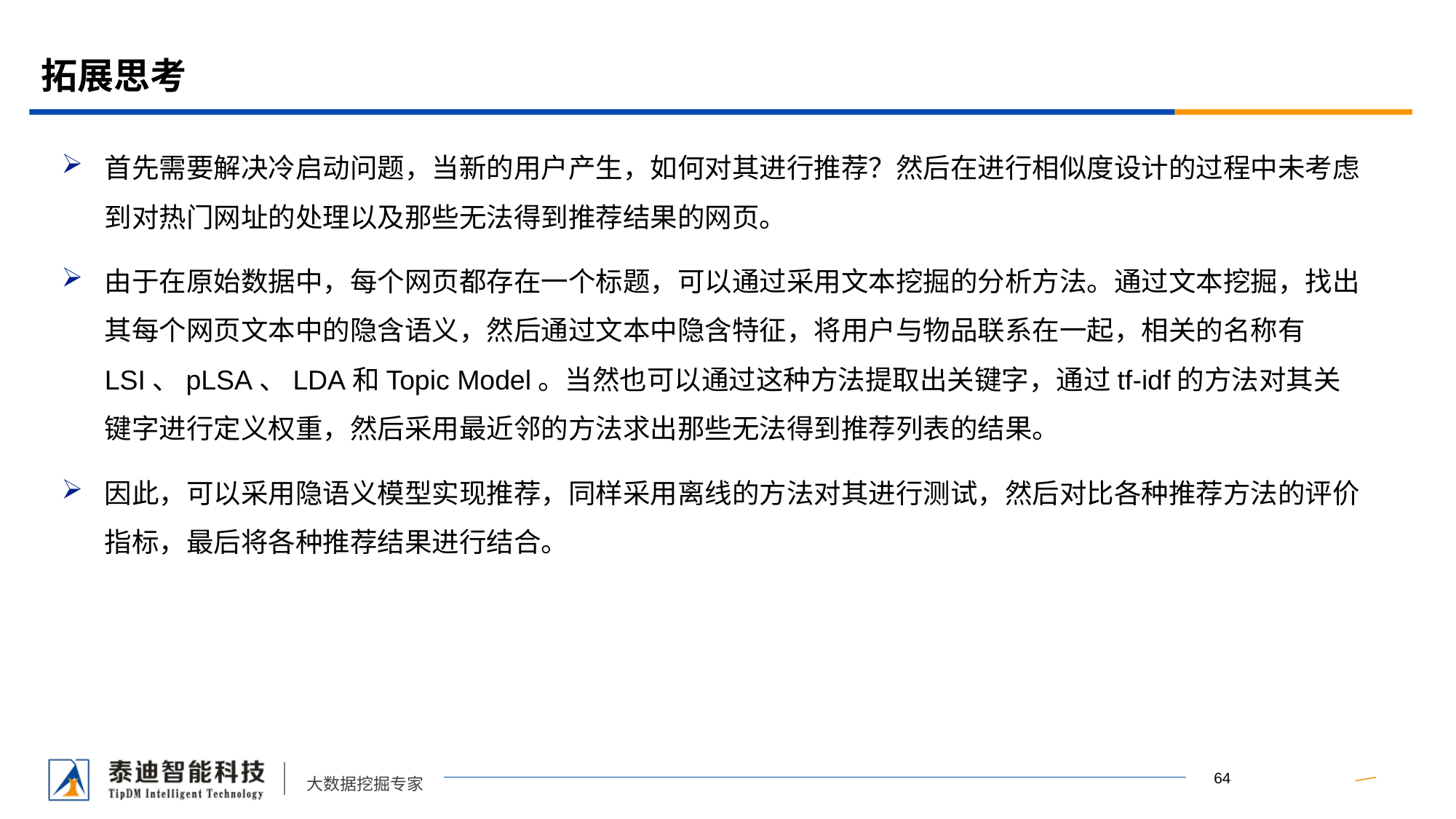

# 拓展思考
首先需要解决冷启动问题，当新的用户产生，如何对其进行推荐？然后在进行相似度设计的过程中未考虑到对热门网址的处理以及那些无法得到推荐结果的网页。
由于在原始数据中，每个网页都存在一个标题，可以通过采用文本挖掘的分析方法。通过文本挖掘，找出其每个网页文本中的隐含语义，然后通过文本中隐含特征，将用户与物品联系在一起，相关的名称有LSI、pLSA、LDA和Topic Model。当然也可以通过这种方法提取出关键字，通过tf-idf的方法对其关键字进行定义权重，然后采用最近邻的方法求出那些无法得到推荐列表的结果。
因此，可以采用隐语义模型实现推荐，同样采用离线的方法对其进行测试，然后对比各种推荐方法的评价指标，最后将各种推荐结果进行结合。